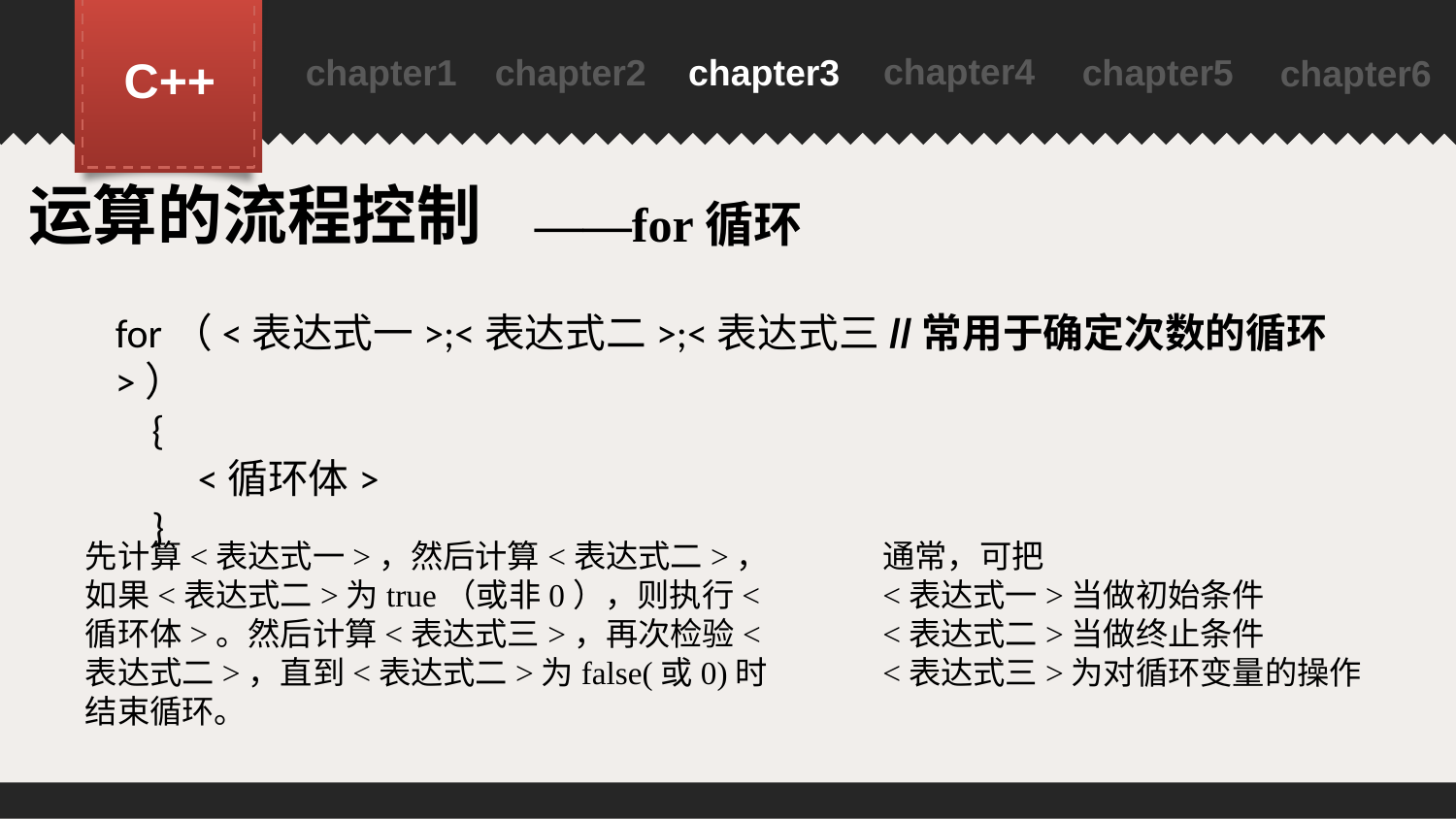

chapter4
C++
chapter1
chapter2
chapter3
chapter5
chapter6
PPT模板下载：www.1ppt.com/moban/     行业PPT模板：www.1ppt.com/hangye/
节日PPT模板：www.1ppt.com/jieri/           PPT素材下载：www.1ppt.com/sucai/
PPT背景图片：www.1ppt.com/beijing/      PPT图表下载：www.1ppt.com/tubiao/
优秀PPT下载：www.1ppt.com/xiazai/        PPT教程： www.1ppt.com/powerpoint/
Word教程： www.1ppt.com/word/              Excel教程：www.1ppt.com/excel/
资料下载：www.1ppt.com/ziliao/                PPT课件下载：www.1ppt.com/kejian/
范文下载：www.1ppt.com/fanwen/             试卷下载：www.1ppt.com/shiti/
教案下载：www.1ppt.com/jiaoan/

运算的流程控制
——for循环
for（<表达式一>;<表达式二>;<表达式三>）
{
     <循环体>
}
//常用于确定次数的循环
先计算<表达式一>，然后计算<表达式二>，如果<表达式二>为true（或非0），则执行<循环体>。然后计算<表达式三>，再次检验<表达式二>，直到<表达式二>为false(或0)时结束循环。
通常，可把
<表达式一>当做初始条件
<表达式二>当做终止条件
<表达式三>为对循环变量的操作